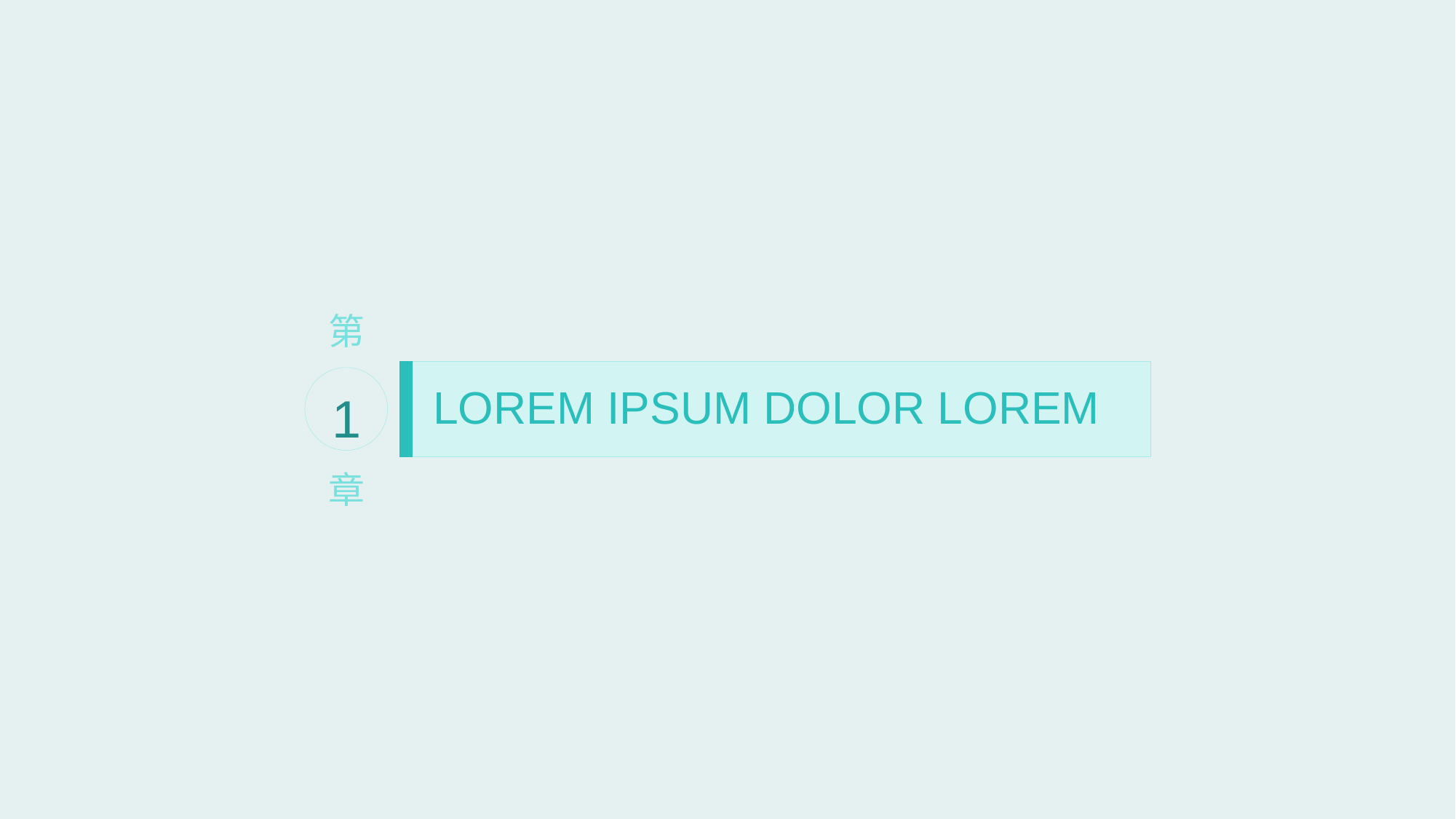

第
# LOREM IPSUM DOLOR LOREM
1
章